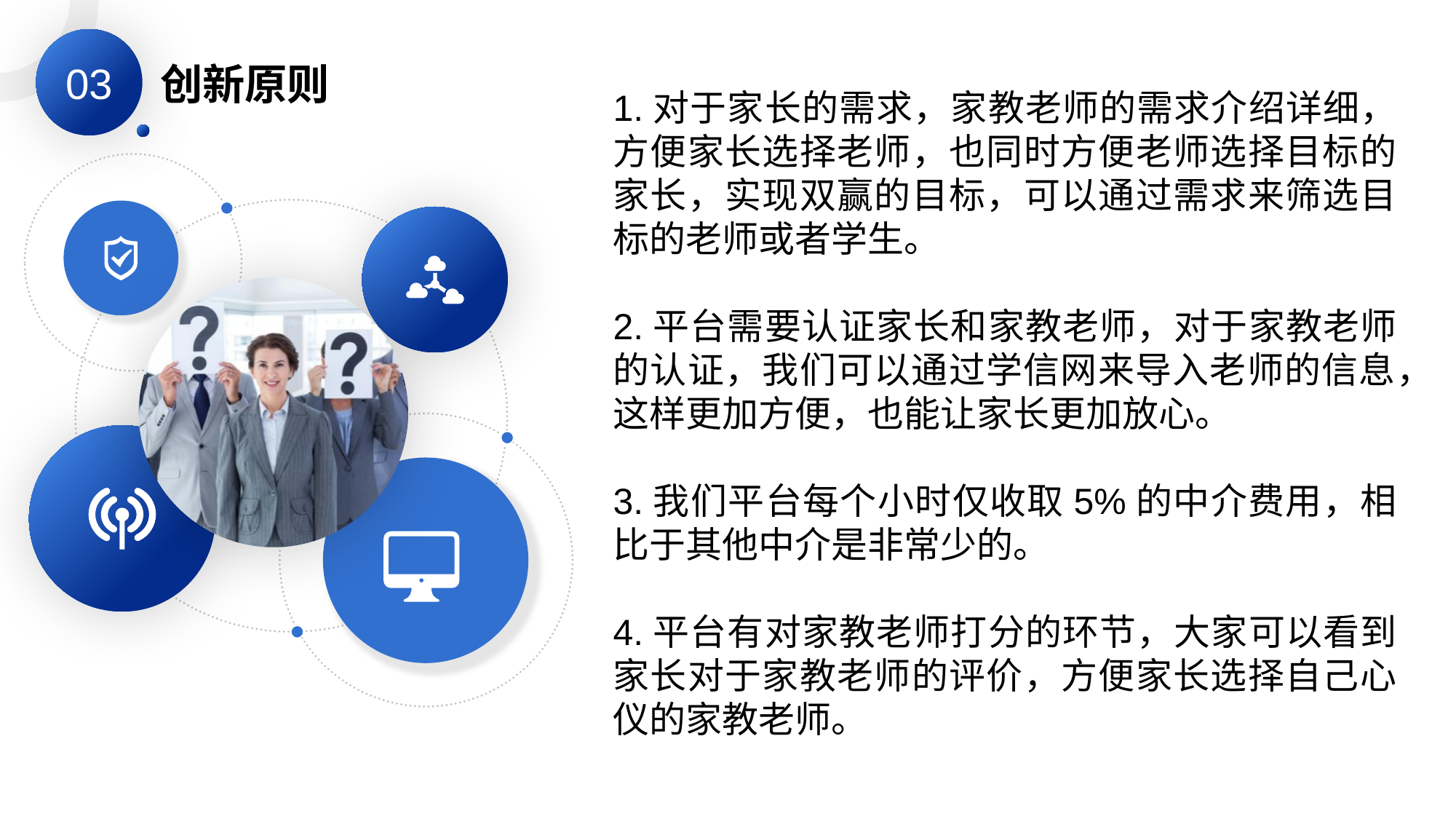

03

1.对于家长的需求，家教老师的需求介绍详细，方便家长选择老师，也同时方便老师选择目标的家长，实现双赢的目标，可以通过需求来筛选目标的老师或者学生。

2.平台需要认证家长和家教老师，对于家教老师的认证，我们可以通过学信网来导入老师的信息，这样更加方便，也能让家长更加放心。

3.我们平台每个小时仅收取5%的中介费用，相比于其他中介是非常少的。

4.平台有对家教老师打分的环节，大家可以看到家长对于家教老师的评价，方便家长选择自己心仪的家教老师。
创新原则